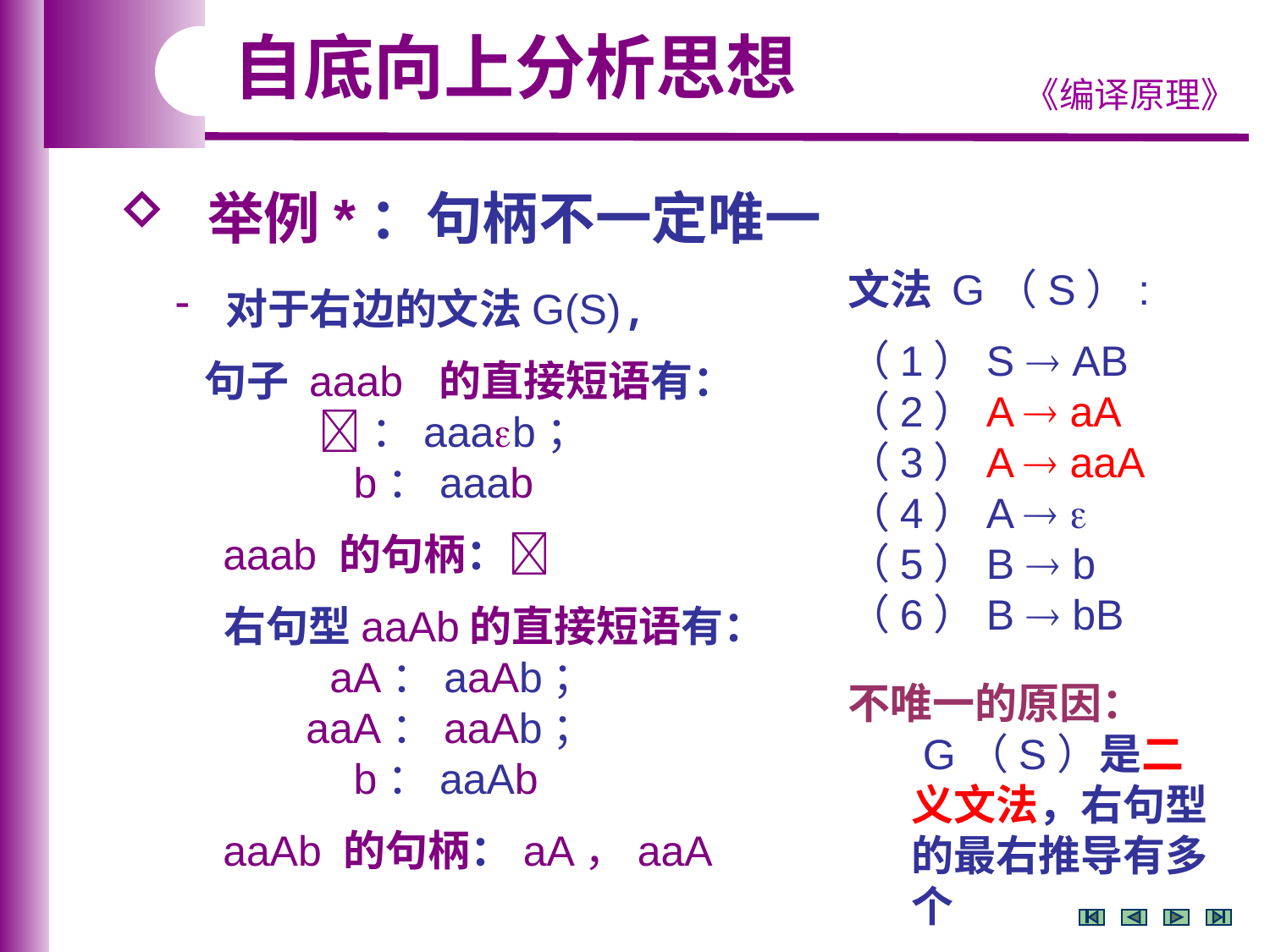

自底向上分析思想
  举例*：句柄不一定唯一
文法 G（S）:

（1）S → AB
（2）A → aA
（3）A → aaA
（4）A → ε
（5）B → b
（6）B → bB
 对于右边的文法G(S),

  句子 aaab 的直接短语有：
               ε：aaaεb；
               b：aaab

    aaab 的句柄：ε

    右句型aaAb的直接短语有：
             aA：aaAb；
           aaA：aaAb；
               b：aaAb

    aaAb 的句柄：aA，aaA
不唯一的原因：
 G（S）是二义文法，右句型的最右推导有多个